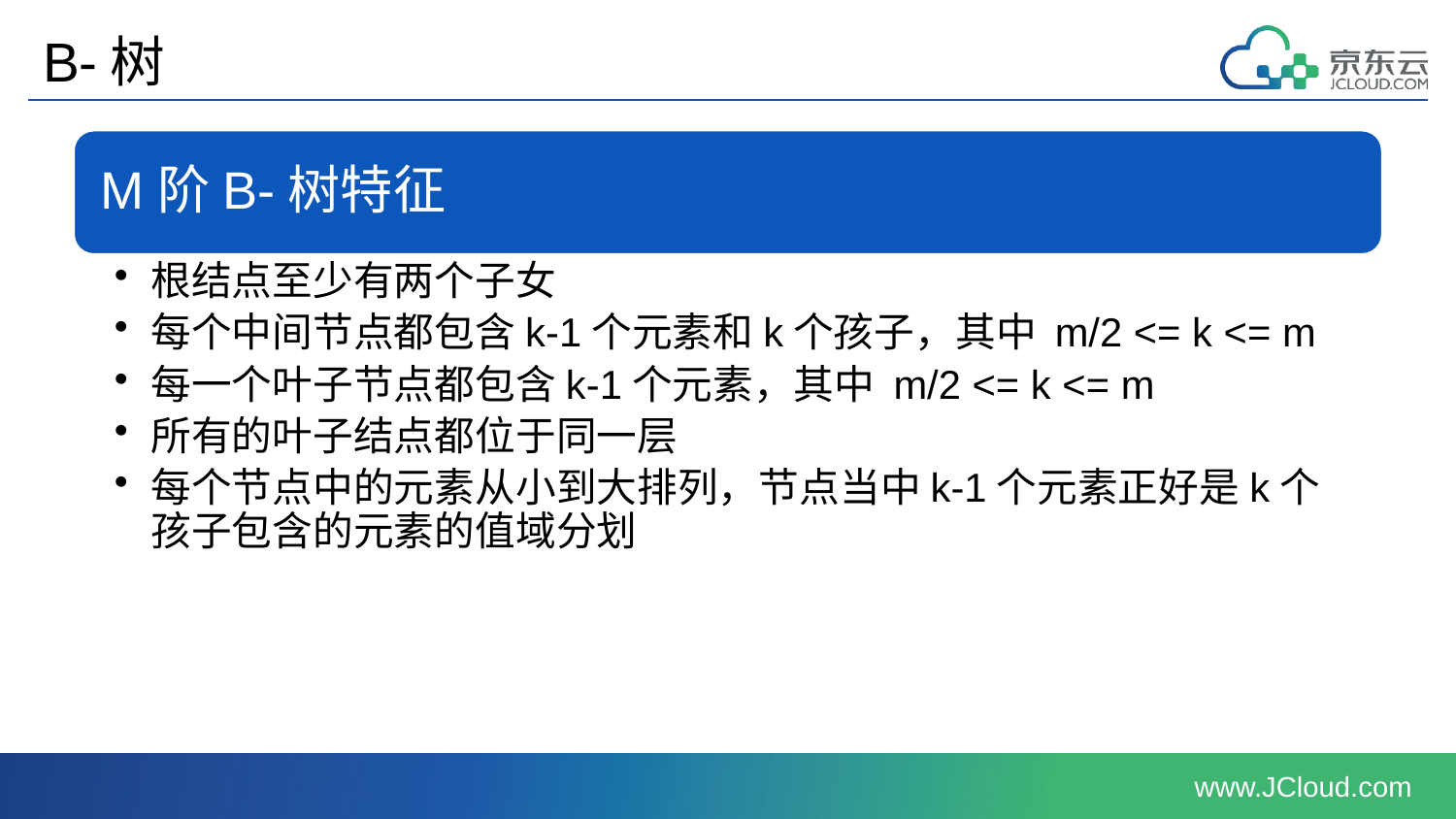

# B-树
M阶B-树特征
根结点至少有两个子女
每个中间节点都包含k-1个元素和k个孩子，其中 m/2 <= k <= m
每一个叶子节点都包含k-1个元素，其中 m/2 <= k <= m
所有的叶子结点都位于同一层
每个节点中的元素从小到大排列，节点当中k-1个元素正好是k个孩子包含的元素的值域分划